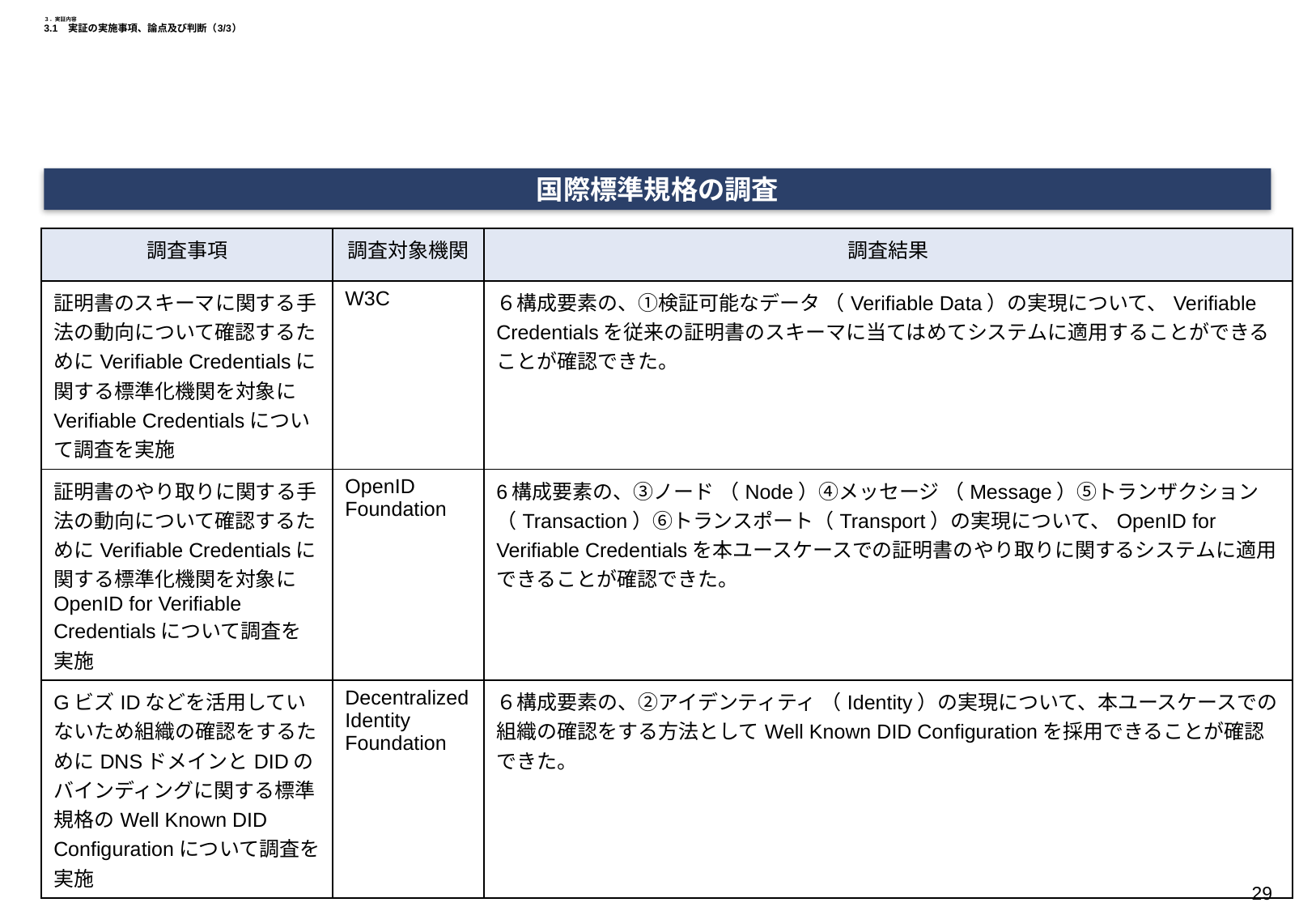

# ３．実証内容 3.1　実証の実施事項、論点及び判断（3/3）
国際標準規格の調査
| 調査事項 | 調査対象機関 | 調査結果 |
| --- | --- | --- |
| 証明書のスキーマに関する手法の動向について確認するためにVerifiable Credentialsに関する標準化機関を対象にVerifiable Credentialsについて調査を実施 | W3C | ６構成要素の、①検証可能なデータ （Verifiable Data）の実現について、Verifiable Credentialsを従来の証明書のスキーマに当てはめてシステムに適用することができることが確認できた。 |
| 証明書のやり取りに関する手法の動向について確認するためにVerifiable Credentialsに関する標準化機関を対象にOpenID for Verifiable Credentialsについて調査を実施 | OpenID Foundation | 6構成要素の、③ノード （Node）④メッセージ （Message）⑤トランザクション （Transaction）⑥トランスポート（Transport）の実現について、OpenID for Verifiable Credentialsを本ユースケースでの証明書のやり取りに関するシステムに適用できることが確認できた。 |
| GビズIDなどを活用していないため組織の確認をするためにDNSドメインとDIDのバインディングに関する標準規格のWell Known DID Configurationについて調査を実施 | Decentralized Identity Foundation | ６構成要素の、②アイデンティティ （Identity）の実現について、本ユースケースでの組織の確認をする方法としてWell Known DID Configurationを採用できることが確認できた。 |